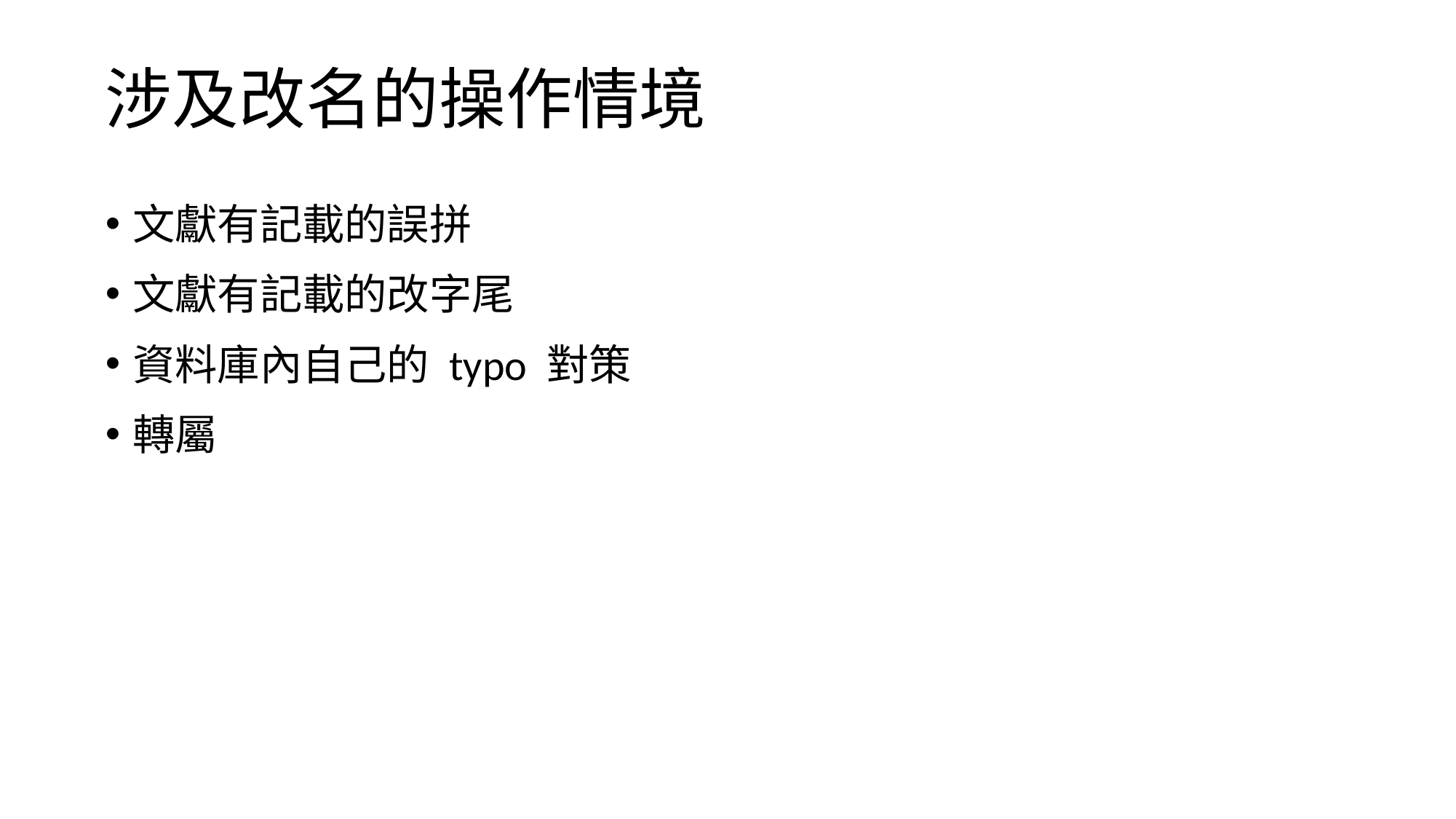

# 涉及改名的操作情境
文獻有記載的誤拼
文獻有記載的改字尾
資料庫內自己的 typo 對策
轉屬
30